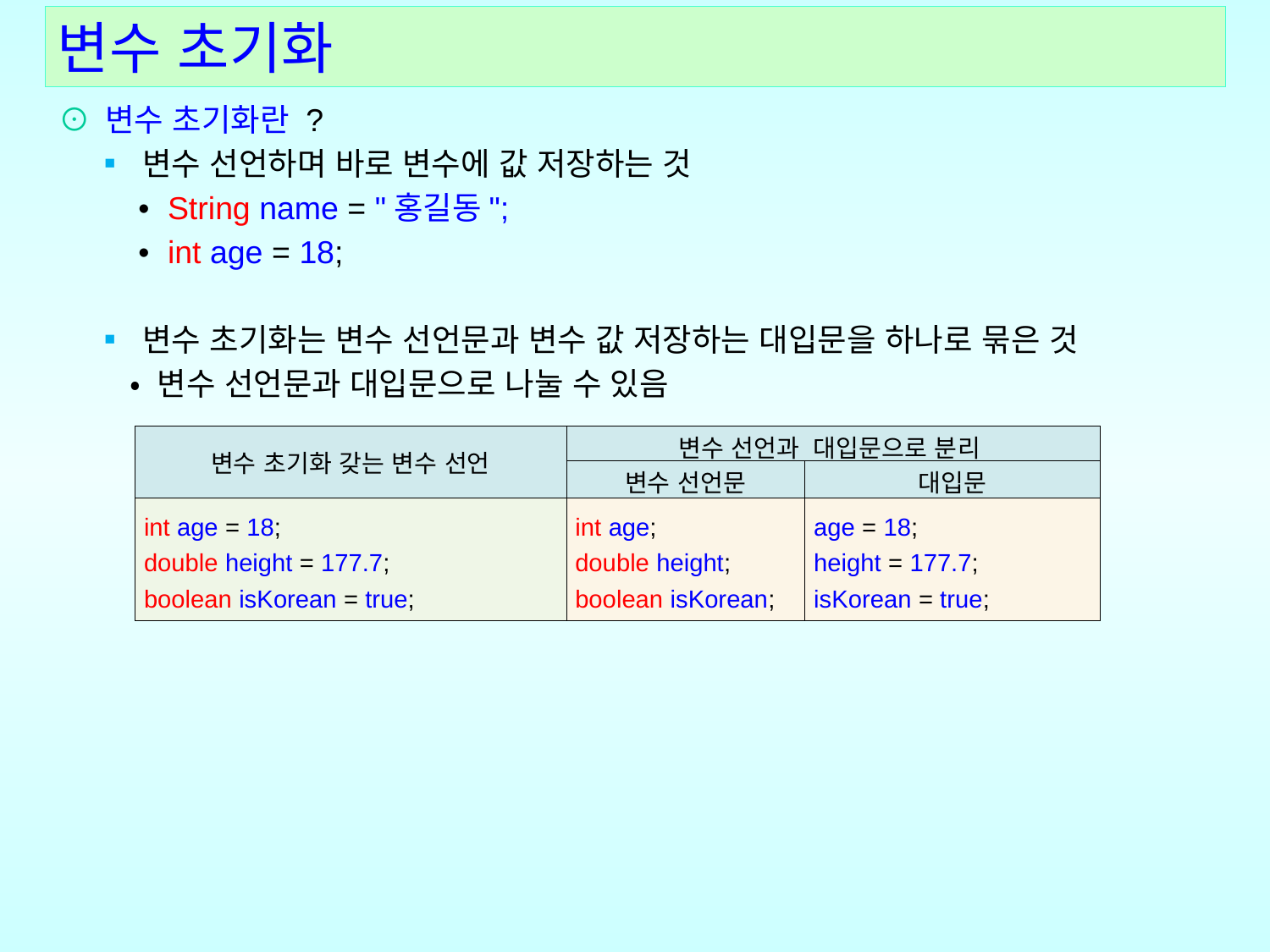

변수 초기화
⊙ 변수 초기화란 ?
    ▪ 변수 선언하며 바로 변수에 값 저장하는 것
         •  String name = "홍길동";
         •  int age = 18;

    ▪ 변수 초기화는 변수 선언문과 변수 값 저장하는 대입문을 하나로 묶은 것
        • 변수 선언문과 대입문으로 나눌 수 있음

| 변수 초기화 갖는 변수 선언 | 변수 선언과 대입문으로 분리 |  |
| --- | --- | --- |
|  | 변수 선언문 | 대입문 |
| int age = 18; double height = 177.7; boolean isKorean = true; | int age; double height; boolean isKorean; | age = 18; height = 177.7; isKorean = true; |